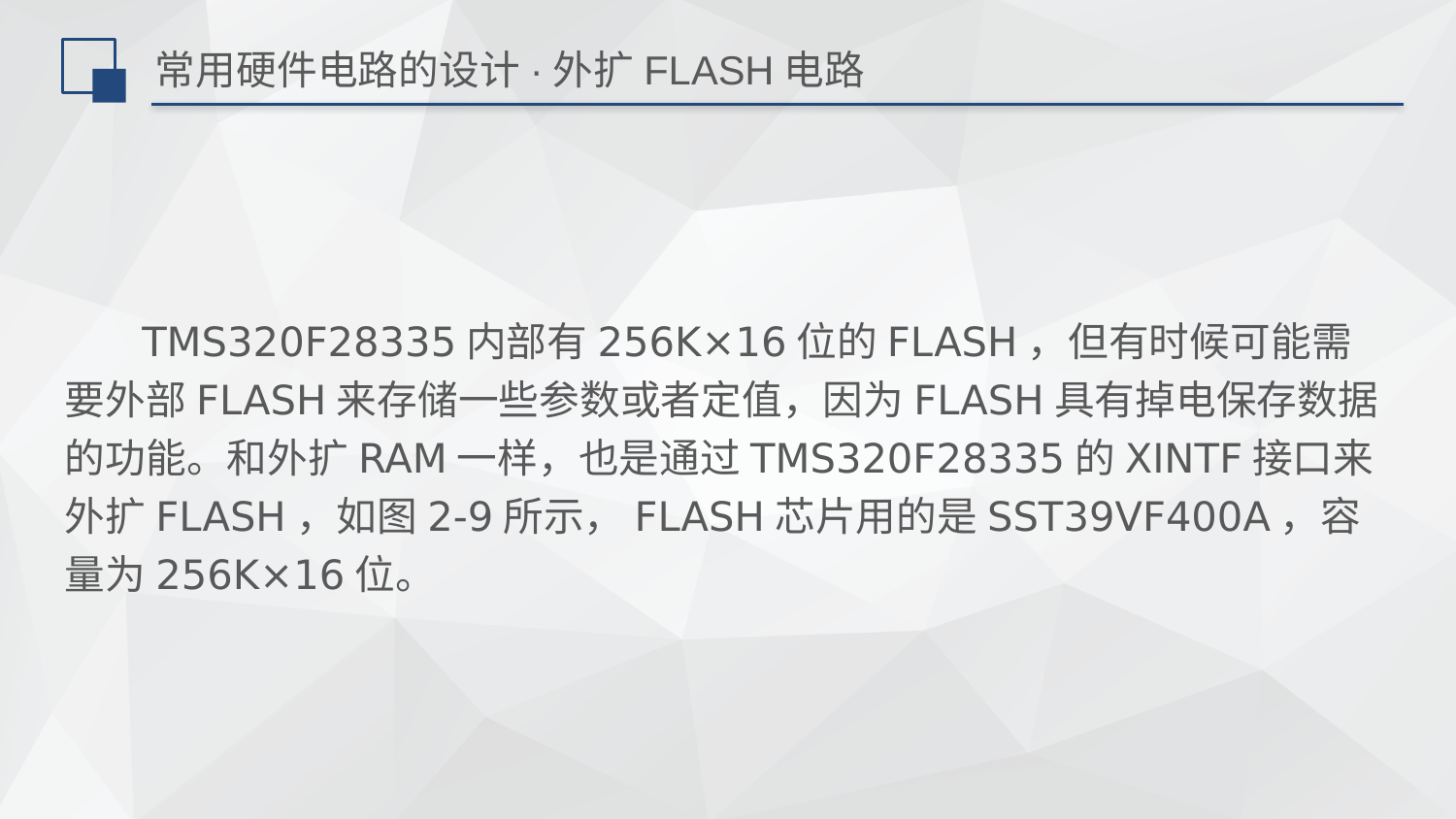

# 常用硬件电路的设计·外扩FLASH电路
      TMS320F28335内部有256K×16位的FLASH，但有时候可能需要外部FLASH来存储一些参数或者定值，因为FLASH具有掉电保存数据的功能。和外扩RAM一样，也是通过TMS320F28335的XINTF接口来外扩FLASH，如图2-9所示，FLASH芯片用的是SST39VF400A，容量为256K×16位。